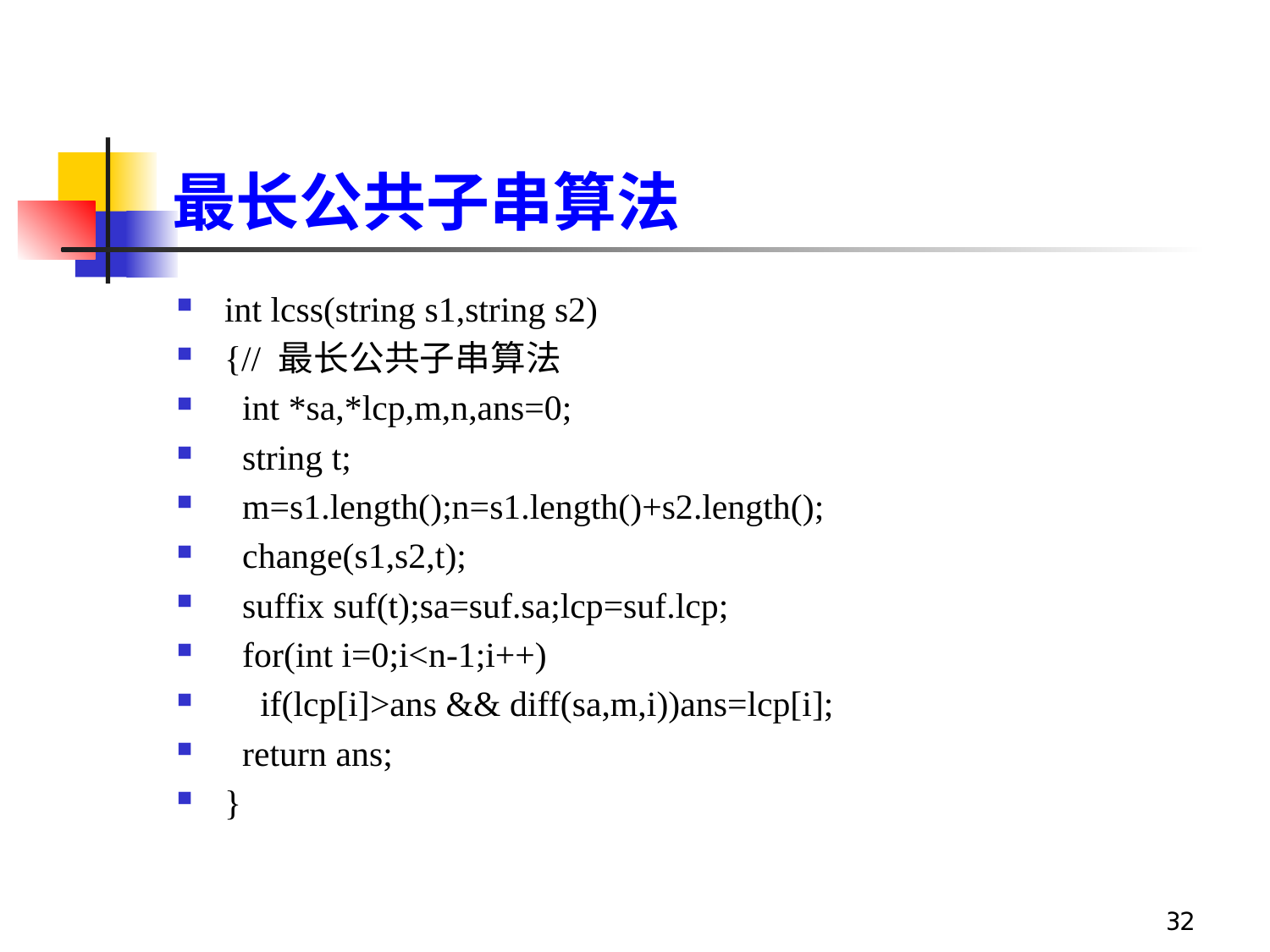

# 最长公共子串算法
int lcss(string s1,string s2)
{// 最长公共子串算法
  int *sa,*lcp,m,n,ans=0;
  string t;
  m=s1.length();n=s1.length()+s2.length();
  change(s1,s2,t);
  suffix suf(t);sa=suf.sa;lcp=suf.lcp;
  for(int i=0;i<n-1;i++)
    if(lcp[i]>ans && diff(sa,m,i))ans=lcp[i];
  return ans;
}
32